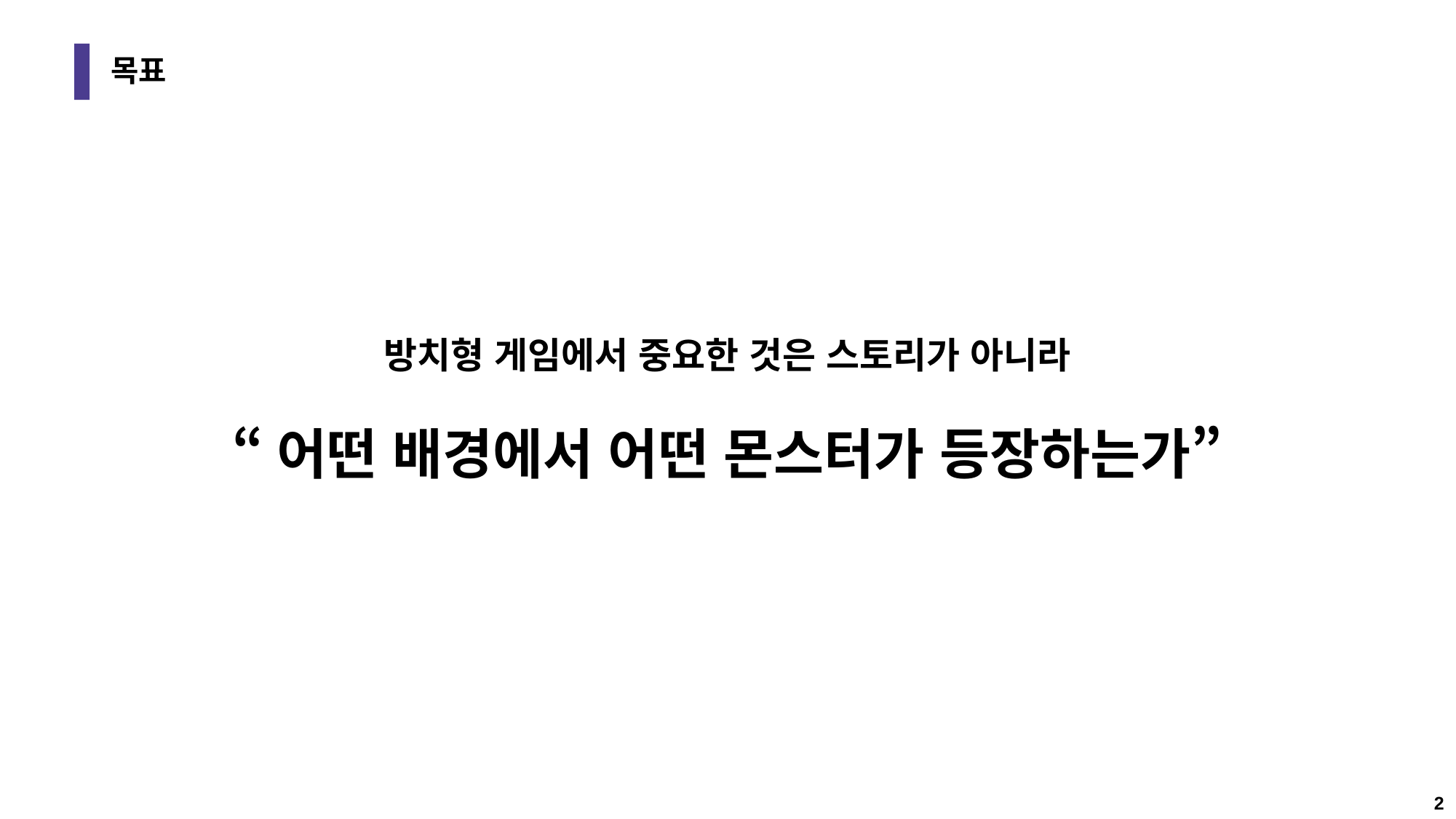

# 목표
방치형 게임에서 중요한 것은 스토리가 아니라

“어떤 배경에서 어떤 몬스터가 등장하는가”